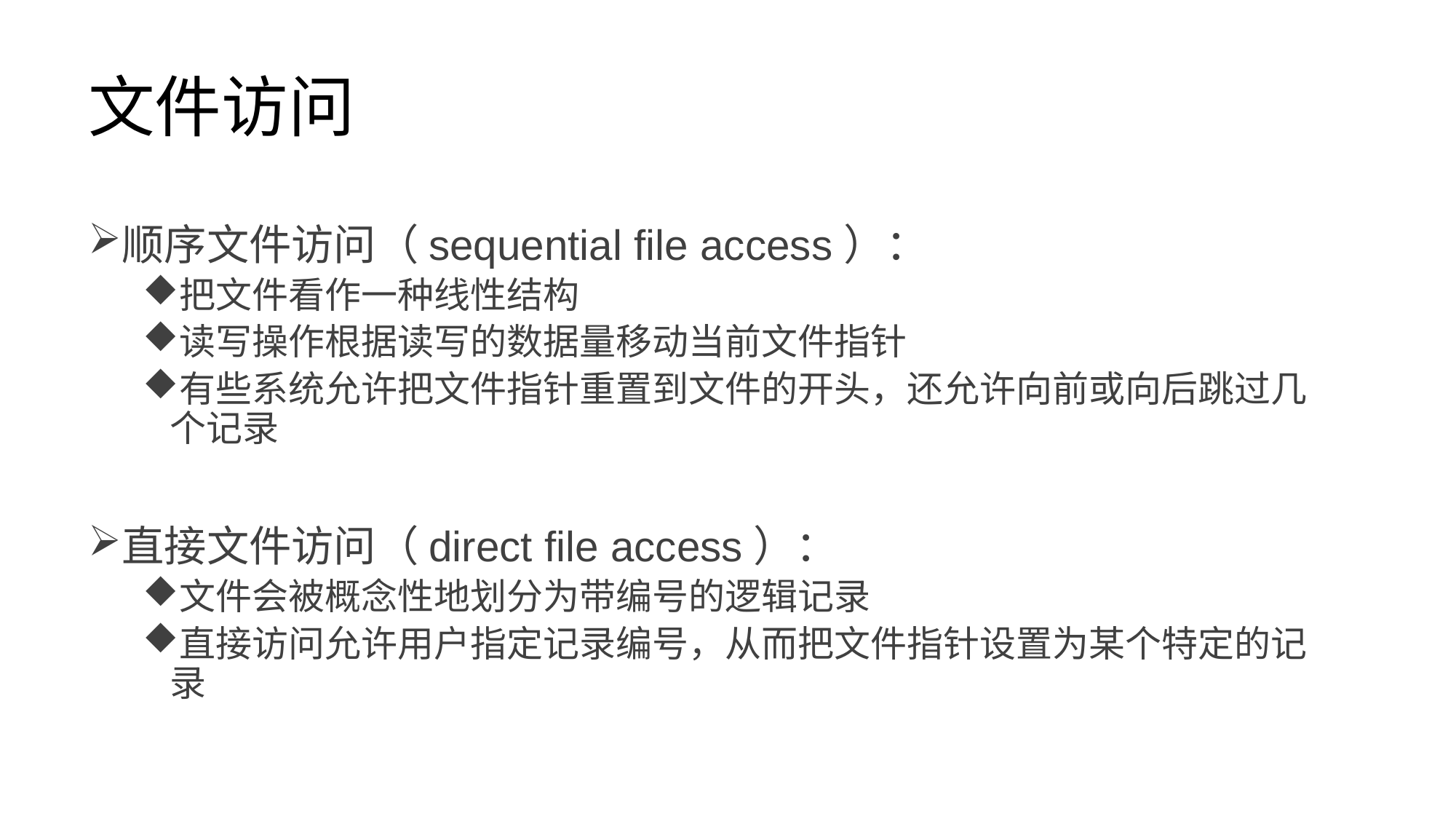

# 文件访问
顺序文件访问（sequential file access）：
把文件看作一种线性结构
读写操作根据读写的数据量移动当前文件指针
有些系统允许把文件指针重置到文件的开头，还允许向前或向后跳过几个记录

直接文件访问（direct file access）：
文件会被概念性地划分为带编号的逻辑记录
直接访问允许用户指定记录编号，从而把文件指针设置为某个特定的记录